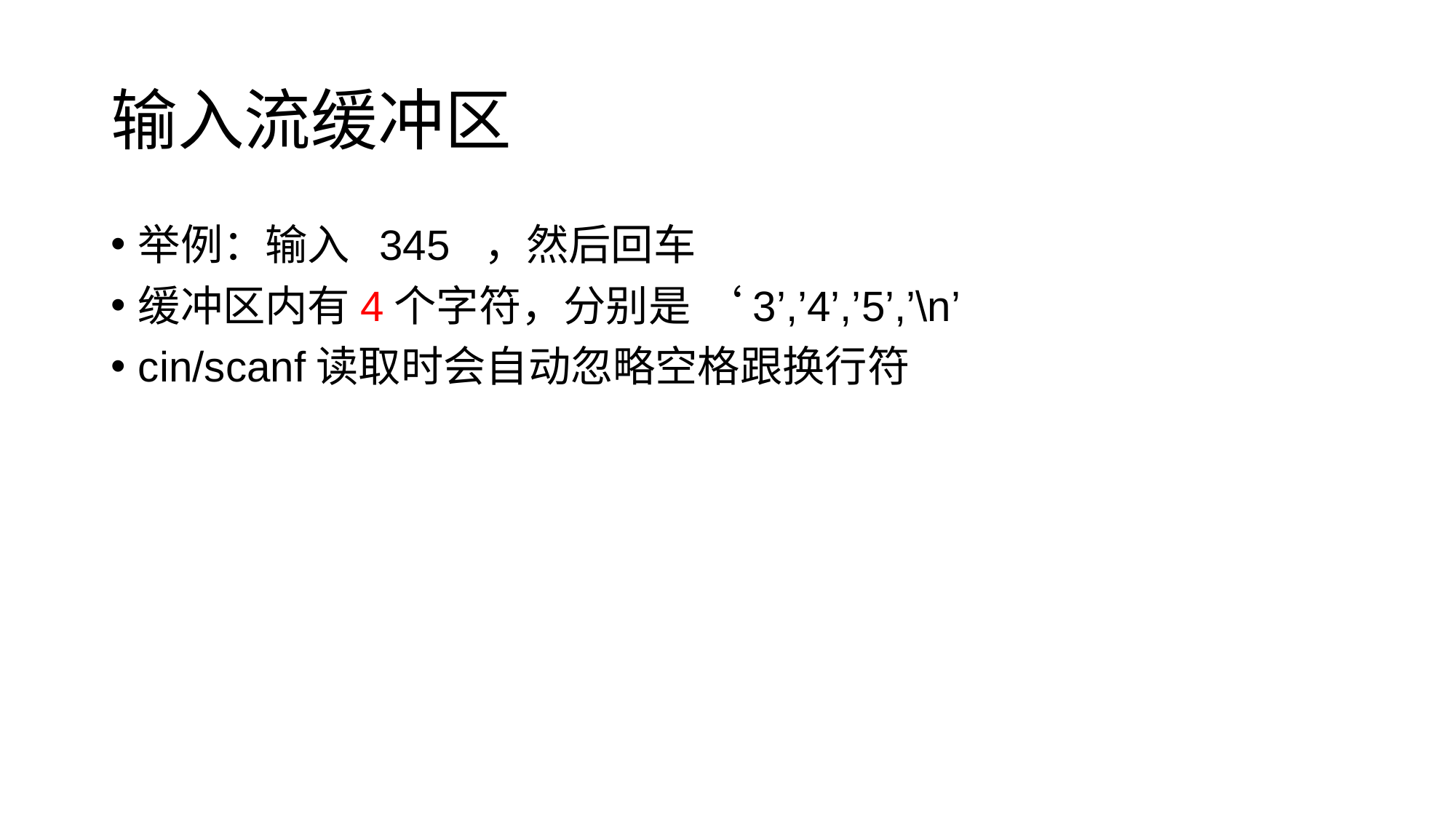

# 输入流缓冲区
举例：输入  345  ，然后回车
缓冲区内有4个字符，分别是 ‘3’,’4’,’5’,’\n’
cin/scanf读取时会自动忽略空格跟换行符